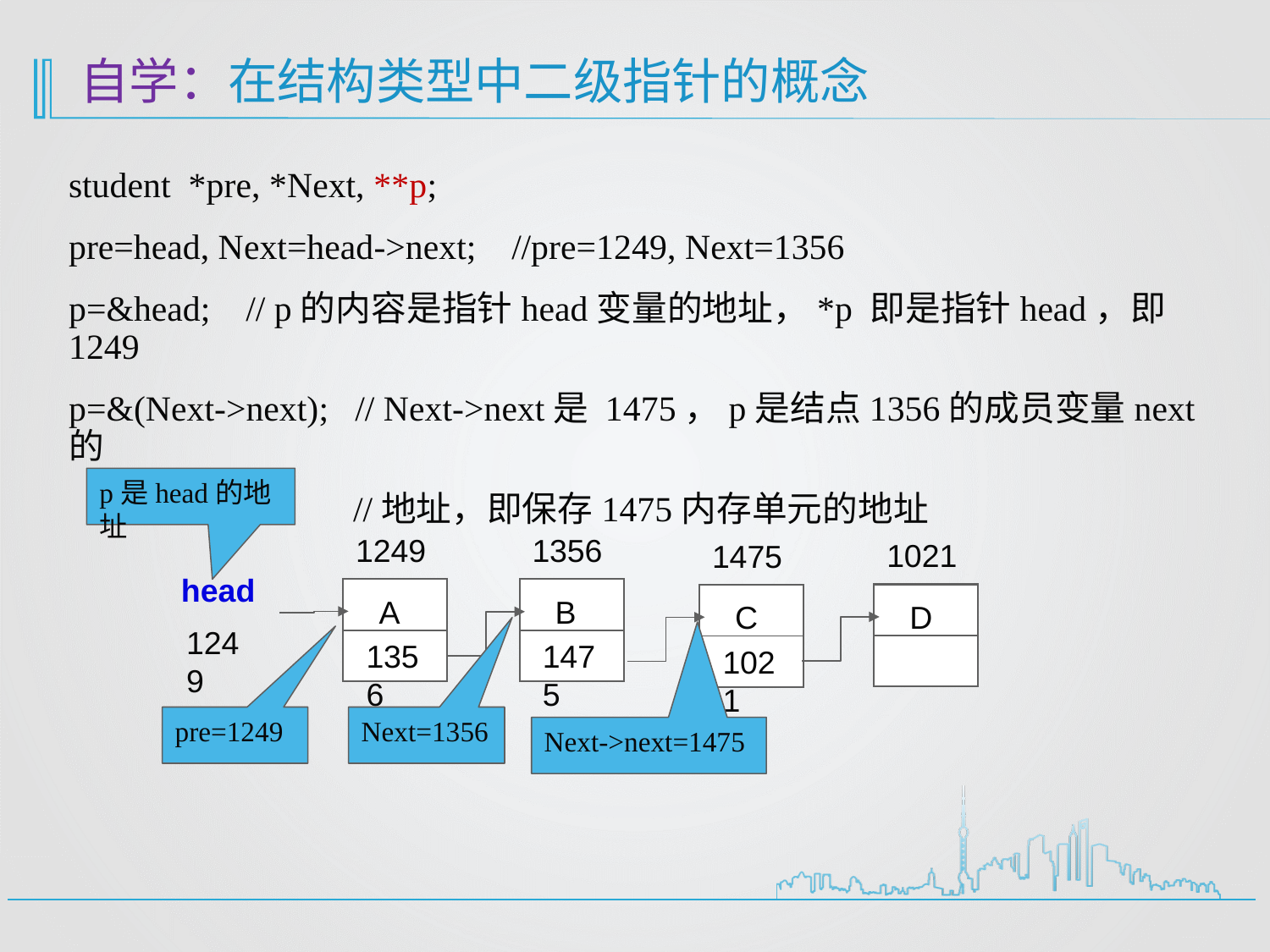

# 自学：在结构类型中二级指针的概念
student  *pre, *Next, **p;
pre=head, Next=head->next;    //pre=1249, Next=1356
p=&head;    // p的内容是指针head变量的地址，*p 即是指针head，即 1249
p=&(Next->next);   // Next->next是 1475，p是结点1356的成员变量next的
                                //地址，即保存1475内存单元的地址

p是head的地址
1249

  A
1356
1356

  B
1475
1021

  D

1475

  C
1021
head
1249
pre=1249
Next=1356
Next->next=1475